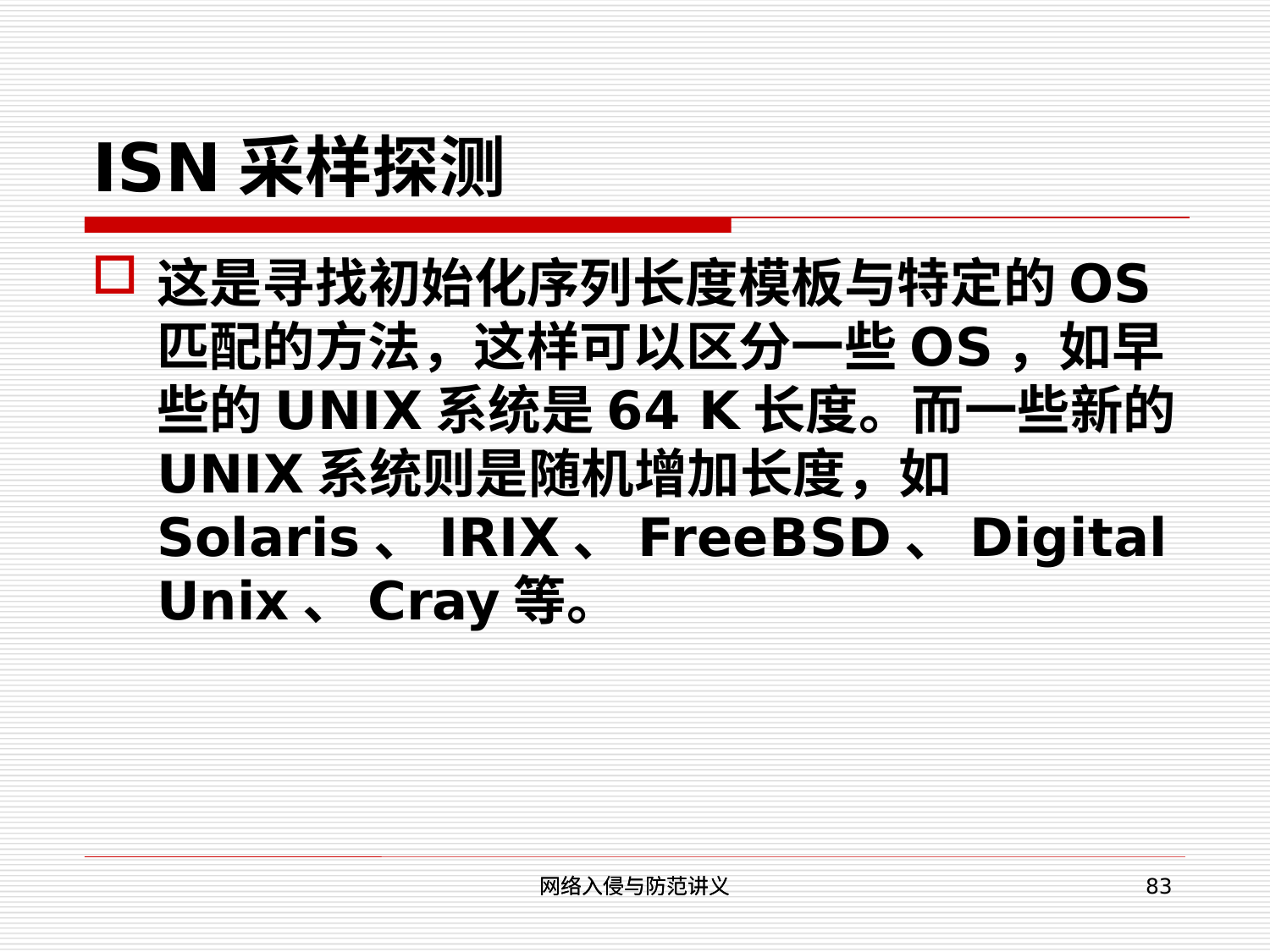

# ISN采样探测
这是寻找初始化序列长度模板与特定的OS匹配的方法，这样可以区分一些OS，如早些的UNIX系统是64 K长度。而一些新的UNIX系统则是随机增加长度，如Solaris、IRIX、FreeBSD、Digital Unix、Cray等。

网络入侵与防范讲义
网络入侵与防范讲义
83
83